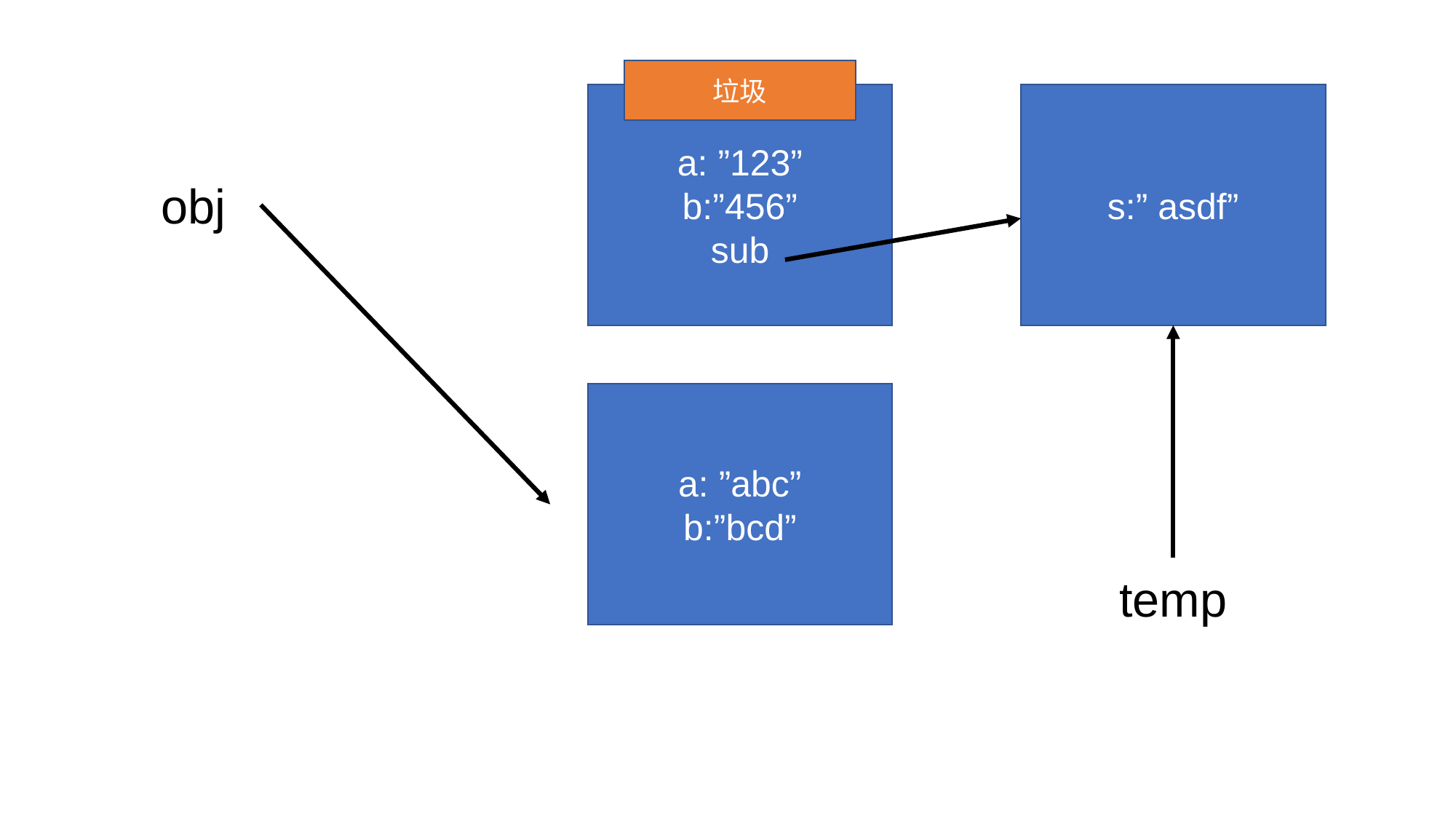

垃圾
a: ”123”
b:”456”
sub
s:” asdf”
obj
a: ”abc”
b:”bcd”
temp